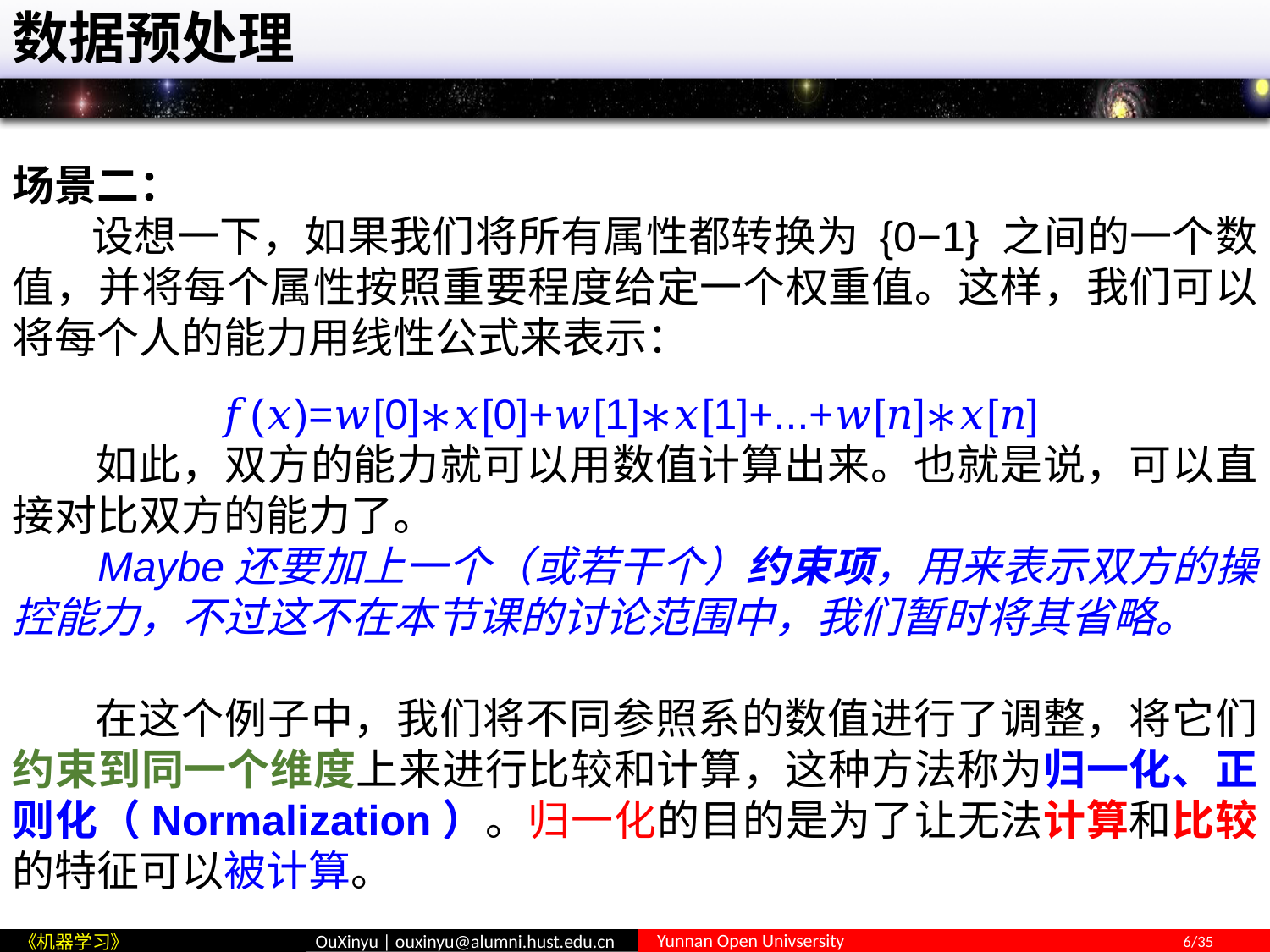

# 数据预处理
场景二：
       设想一下，如果我们将所有属性都转换为 {0−1} 之间的一个数值，并将每个属性按照重要程度给定一个权重值。这样，我们可以将每个人的能力用线性公式来表示：
𝑓(𝑥)=𝑤[0]∗𝑥[0]+𝑤[1]∗𝑥[1]+...+𝑤[𝑛]∗𝑥[𝑛]
       如此，双方的能力就可以用数值计算出来。也就是说，可以直接对比双方的能力了。
       Maybe还要加上一个（或若干个）约束项，用来表示双方的操控能力，不过这不在本节课的讨论范围中，我们暂时将其省略。

       在这个例子中，我们将不同参照系的数值进行了调整，将它们约束到同一个维度上来进行比较和计算，这种方法称为归一化、正则化（Normalization）。归一化的目的是为了让无法计算和比较的特征可以被计算。